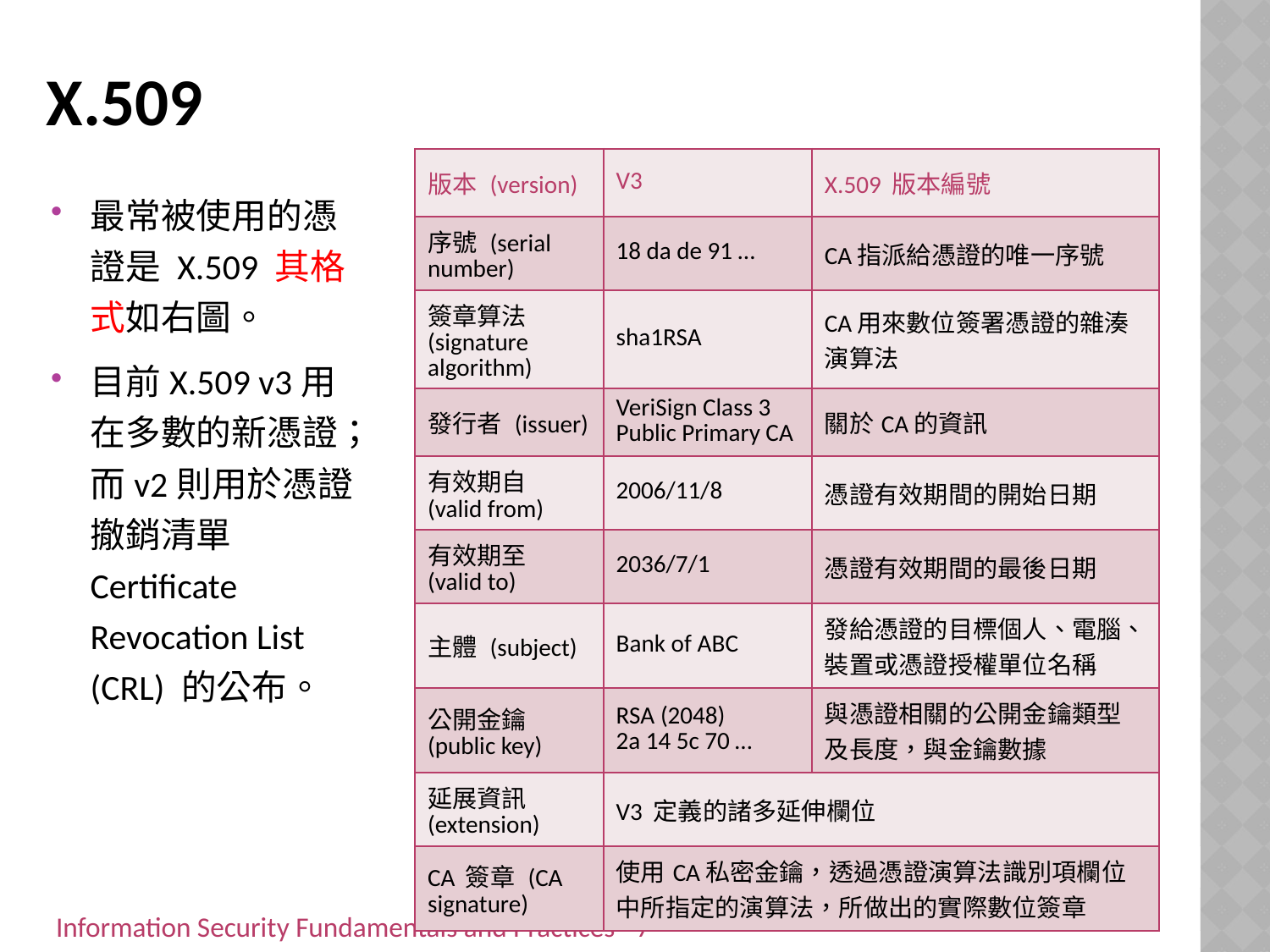

# X.509
| 版本 (version) | V3 | X.509 版本編號 |
| --- | --- | --- |
| 序號 (serial number) | 18 da de 91 … | CA指派給憑證的唯一序號 |
| 簽章算法 (signature algorithm) | sha1RSA | CA用來數位簽署憑證的雜湊演算法 |
| 發行者 (issuer) | VeriSign Class 3 Public Primary CA | 關於CA的資訊 |
| 有效期自 (valid from) | 2006/11/8 | 憑證有效期間的開始日期 |
| 有效期至 (valid to) | 2036/7/1 | 憑證有效期間的最後日期 |
| 主體 (subject) | Bank of ABC | 發給憑證的目標個人、電腦、裝置或憑證授權單位名稱 |
| 公開金鑰 (public key) | RSA (2048) 2a 14 5c 70 … | 與憑證相關的公開金鑰類型及長度，與金鑰數據 |
| 延展資訊 (extension) | V3 定義的諸多延伸欄位 |  |
| CA 簽章 (CA signature) | 使用CA私密金鑰，透過憑證演算法識別項欄位中所指定的演算法，所做出的實際數位簽章 |  |
最常被使用的憑證是 X.509 其格式如右圖。
目前X.509 v3用在多數的新憑證；而v2則用於憑證撤銷清單 Certificate Revocation List (CRL) 的公布。